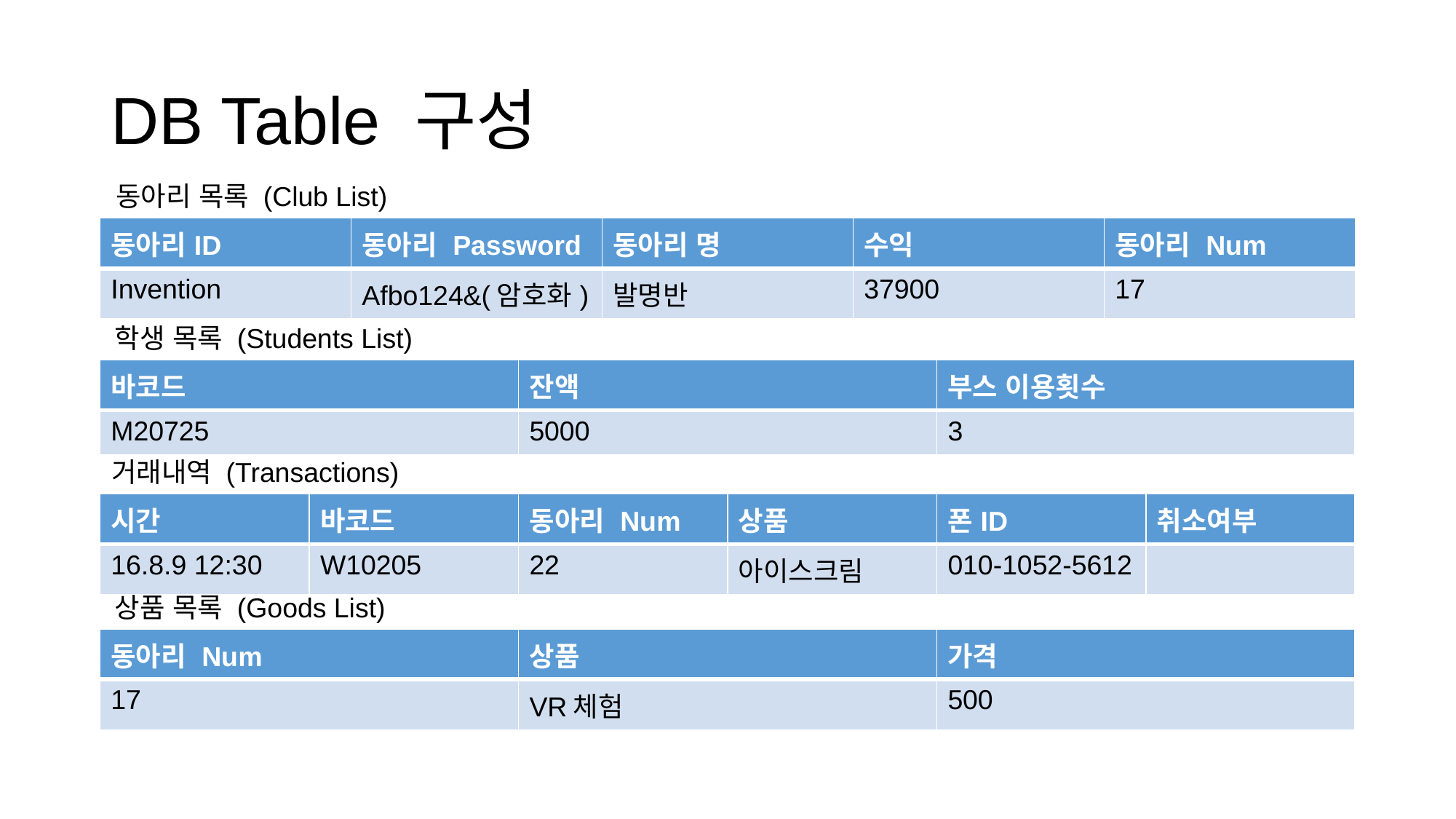

# DB Table 구성
동아리 목록 (Club List)
| 동아리ID | 동아리 Password | 동아리 명 | 수익 | 동아리 Num |
| --- | --- | --- | --- | --- |
| Invention | Afbo124&(암호화) | 발명반 | 37900 | 17 |
학생 목록 (Students List)
| 바코드 | 잔액 | 부스 이용횟수 |
| --- | --- | --- |
| M20725 | 5000 | 3 |
거래내역 (Transactions)
| 시간 | 바코드 | 동아리 Num | 상품 | 폰ID | 취소여부 |
| --- | --- | --- | --- | --- | --- |
| 16.8.9 12:30 | W10205 | 22 | 아이스크림 | 010-1052-5612 |  |
상품 목록 (Goods List)
| 동아리 Num | 상품 | 가격 |
| --- | --- | --- |
| 17 | VR체험 | 500 |